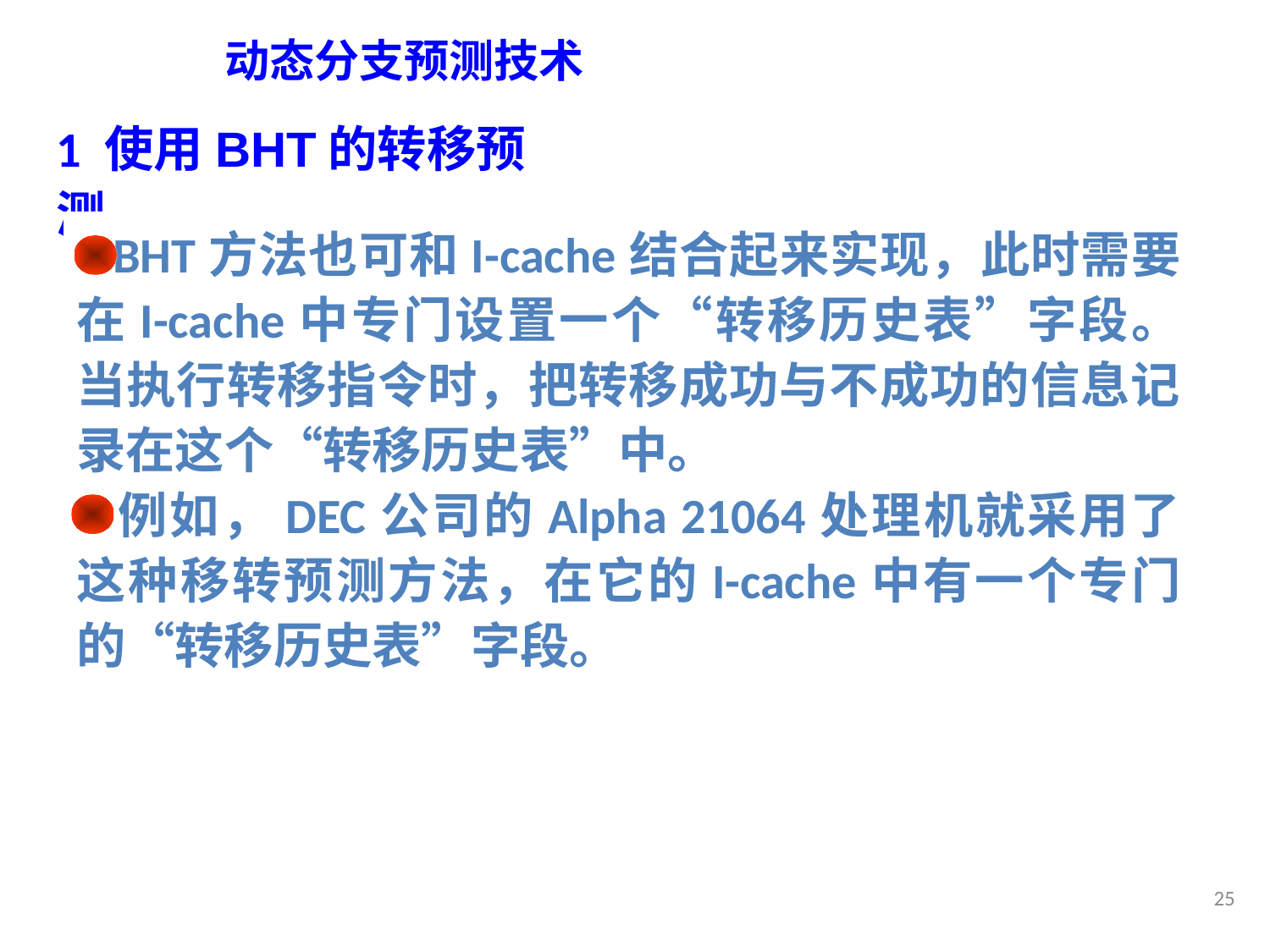

# 动态分支预测技术
1 使用BHT的转移预测
   BHT方法也可和I-cache结合起来实现，此时需要在I-cache中专门设置一个“转移历史表”字段。当执行转移指令时，把转移成功与不成功的信息记录在这个“转移历史表”中。
  例如，DEC公司的Alpha 21064处理机就采用了这种移转预测方法，在它的I-cache中有一个专门的“转移历史表”字段。

25